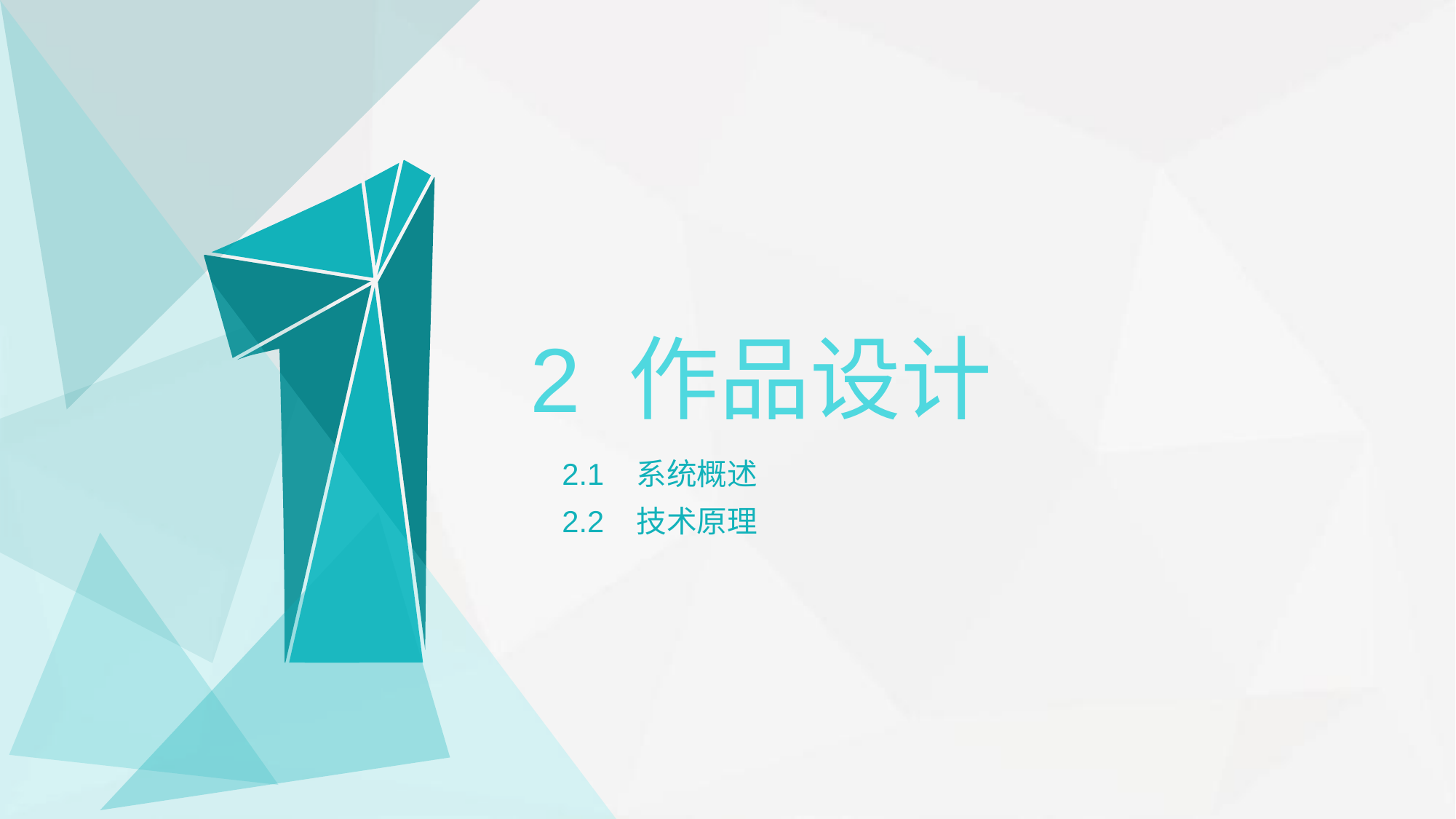

# 2 作品设计
2.1   系统概述
2.2   技术原理